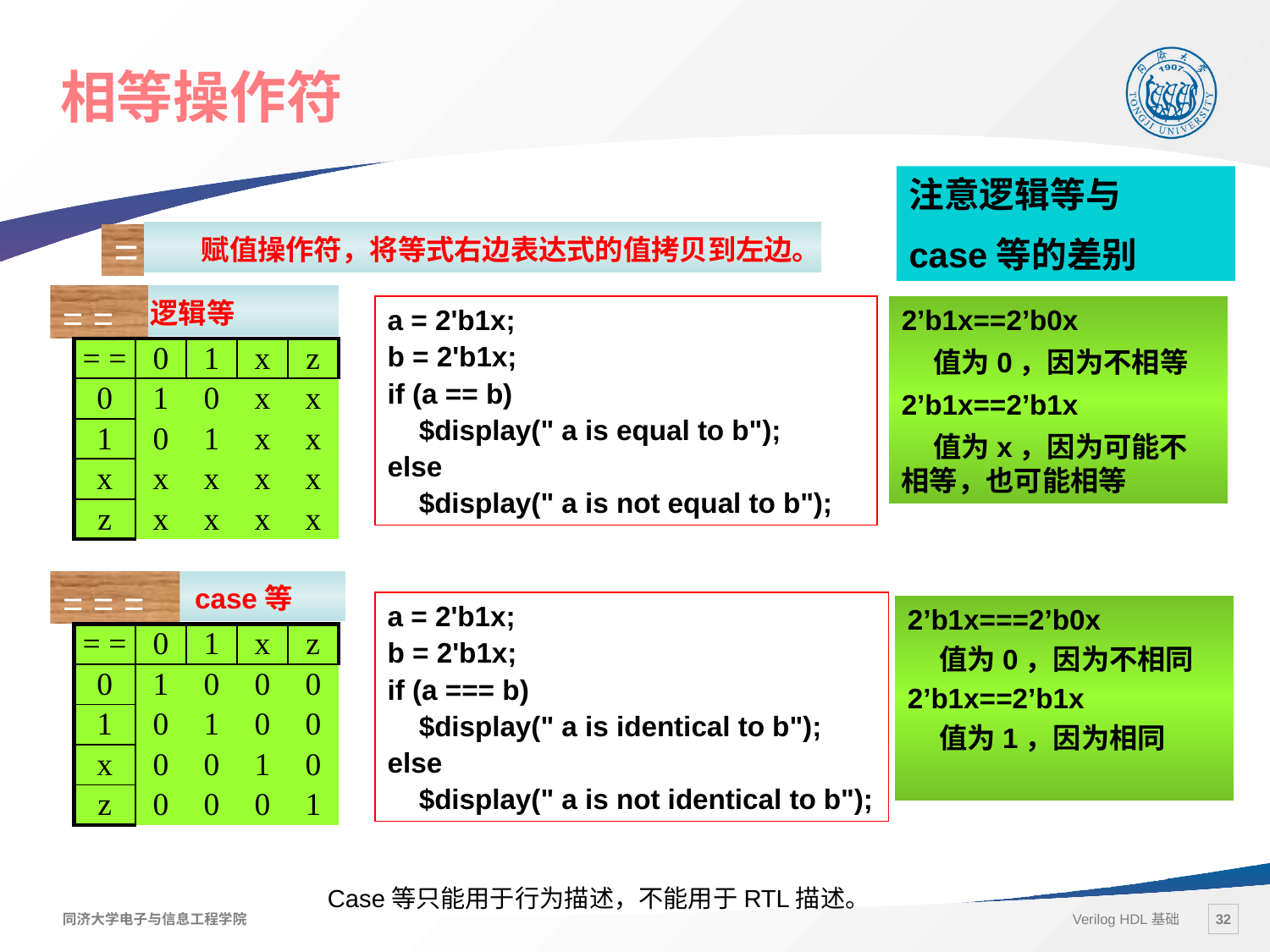

# 相等操作符
注意逻辑等与
case等的差别
      赋值操作符，将等式右边表达式的值拷贝到左边。
=
= =
         逻辑等
a = 2'b1x;
b = 2'b1x;
if (a == b)
    $display(" a is equal to b");
else
    $display(" a is not equal to b");
2’b1x==2’b0x
    值为0，因为不相等
2’b1x==2’b1x
    值为x，因为可能不相等，也可能相等
| = = | 0 | 1 | x | z |
| --- | --- | --- | --- | --- |
| 0 | 1 | 0 | x | x |
| 1 | 0 | 1 | x | x |
| x | x | x | x | x |
| z | x | x | x | x |
= = =
             case等
a = 2'b1x;
b = 2'b1x;
if (a === b)
    $display(" a is identical to b");
else
    $display(" a is not identical to b");
2’b1x===2’b0x
    值为0，因为不相同
2’b1x==2’b1x
    值为1，因为相同

| = = | 0 | 1 | x | z |
| --- | --- | --- | --- | --- |
| 0 | 1 | 0 | 0 | 0 |
| 1 | 0 | 1 | 0 | 0 |
| x | 0 | 0 | 1 | 0 |
| z | 0 | 0 | 0 | 1 |
Case等只能用于行为描述，不能用于RTL描述。